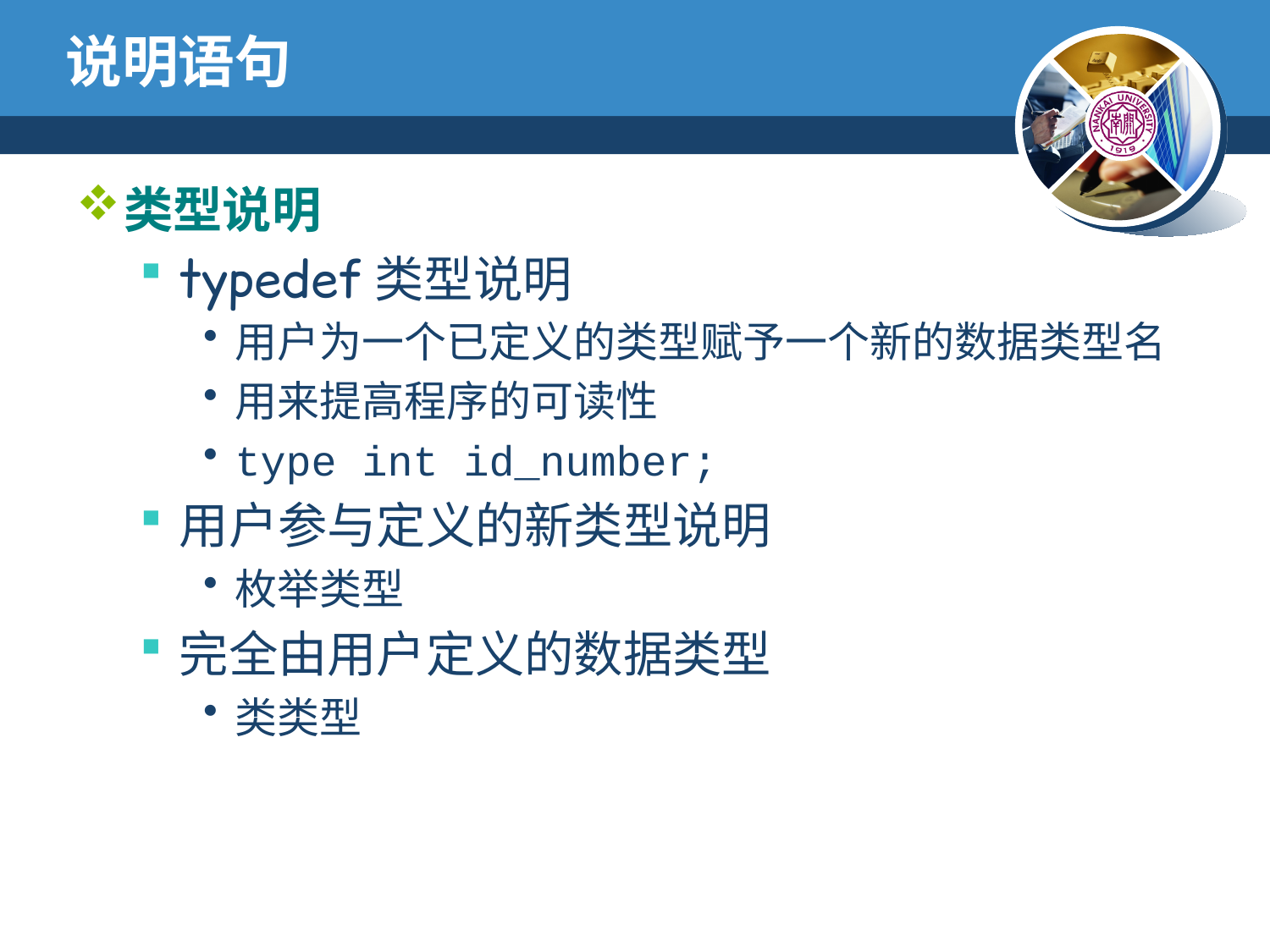

# 说明语句
类型说明
typedef类型说明
用户为一个已定义的类型赋予一个新的数据类型名
用来提高程序的可读性
type int id_number;
用户参与定义的新类型说明
枚举类型
完全由用户定义的数据类型
类类型